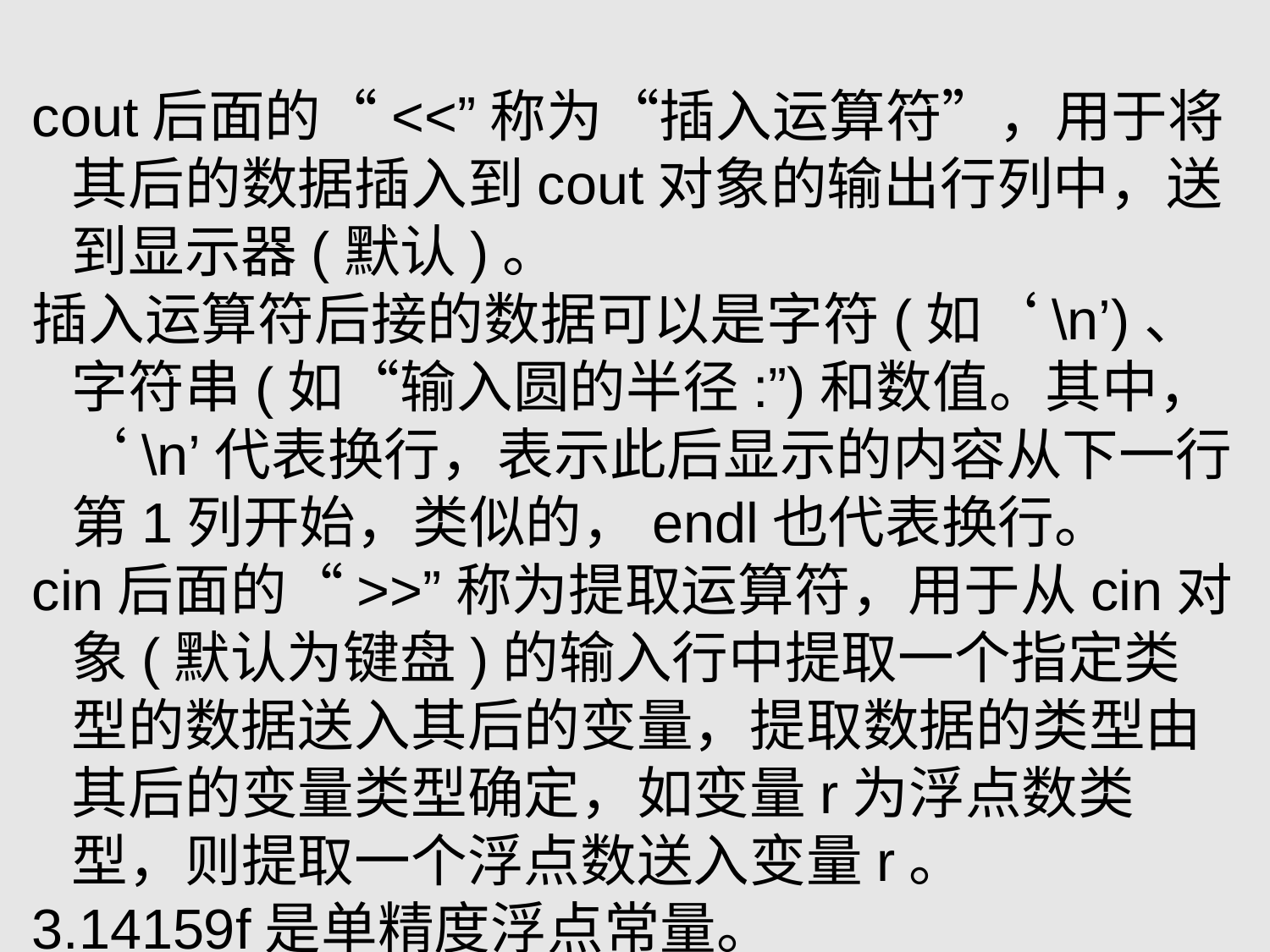

cout后面的“<<”称为“插入运算符”，用于将其后的数据插入到cout对象的输出行列中，送到显示器(默认)。
插入运算符后接的数据可以是字符(如‘\n’)、字符串(如“输入圆的半径:”)和数值。其中，‘\n’代表换行，表示此后显示的内容从下一行第1列开始，类似的，endl也代表换行。
cin后面的“>>”称为提取运算符，用于从cin对象(默认为键盘)的输入行中提取一个指定类型的数据送入其后的变量，提取数据的类型由其后的变量类型确定，如变量r为浮点数类型，则提取一个浮点数送入变量r。
3.14159f是单精度浮点常量。
C++严格区分大小写字母，如main与Main是不同的。